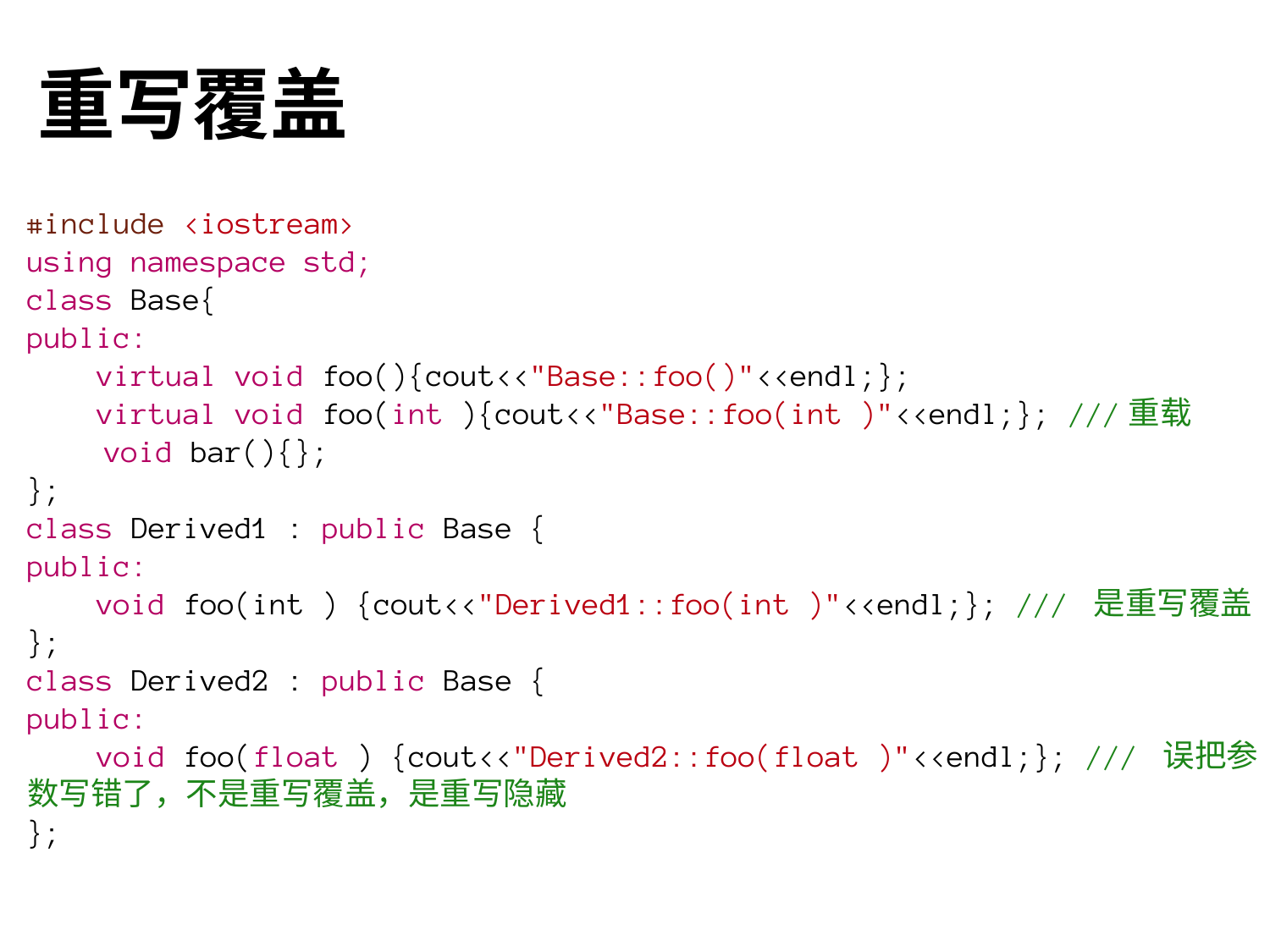

# 重写覆盖
#include <iostream>
using namespace std;
class Base{
public:
    virtual void foo(){cout<<"Base::foo()"<<endl;};
    virtual void foo(int ){cout<<"Base::foo(int )"<<endl;}; ///重载
    void bar(){};
};
class Derived1 : public Base {
public:
    void foo(int ) {cout<<"Derived1::foo(int )"<<endl;}; /// 是重写覆盖
};
class Derived2 : public Base {
public:
    void foo(float ) {cout<<"Derived2::foo(float )"<<endl;}; /// 误把参数写错了，不是重写覆盖，是重写隐藏
};